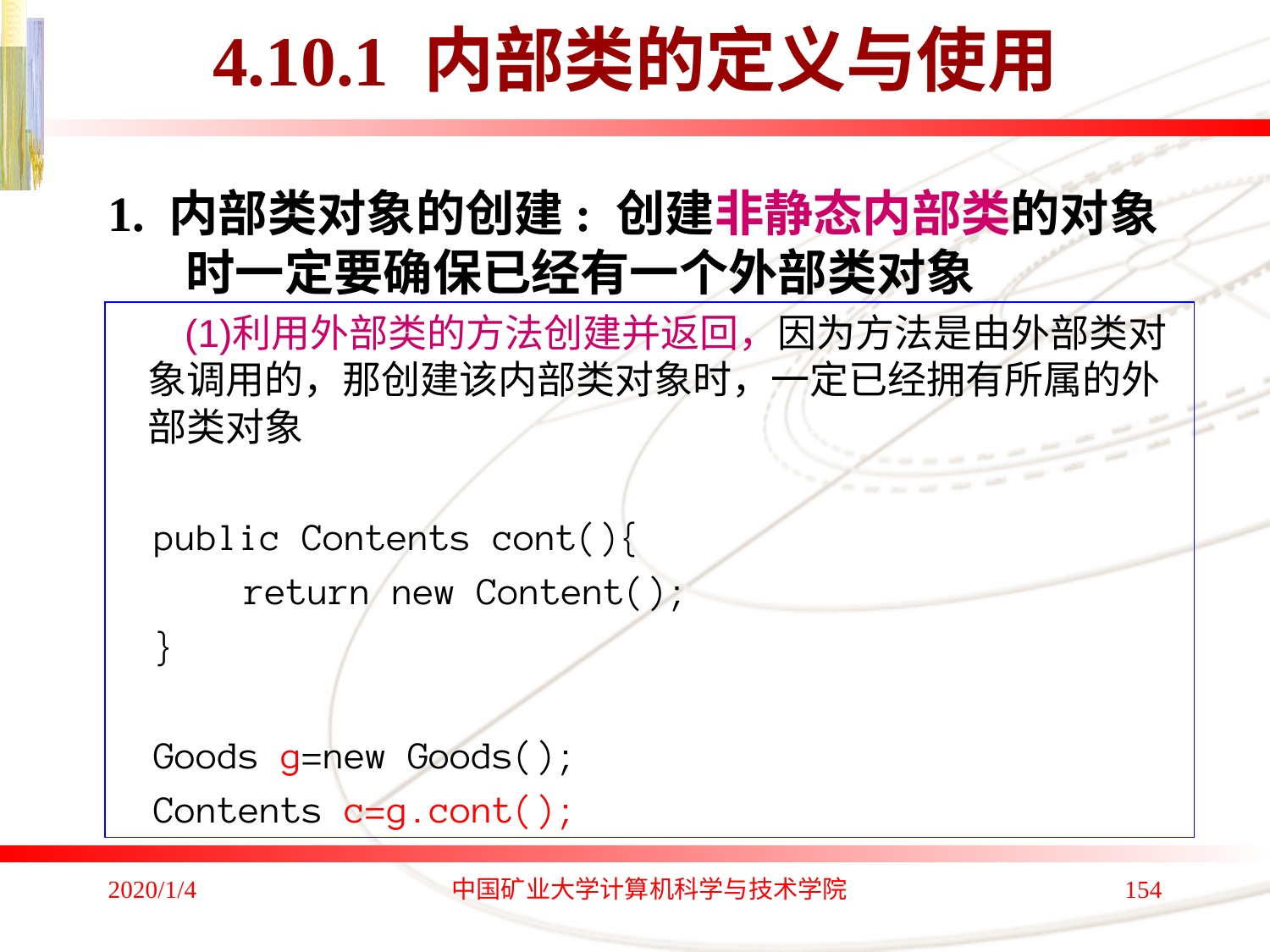

# 4.10.1 内部类的定义与使用
1. 内部类对象的创建: 创建非静态内部类的对象时一定要确保已经有一个外部类对象
利用外部类的方法创建并返回，因为方法是由外部类对象调用的，那创建该内部类对象时，一定已经拥有所属的外部类对象

public Contents cont(){
	return new Content();
}

Goods g=new Goods();
Contents c=g.cont();
2020/1/4
中国矿业大学计算机科学与技术学院
154